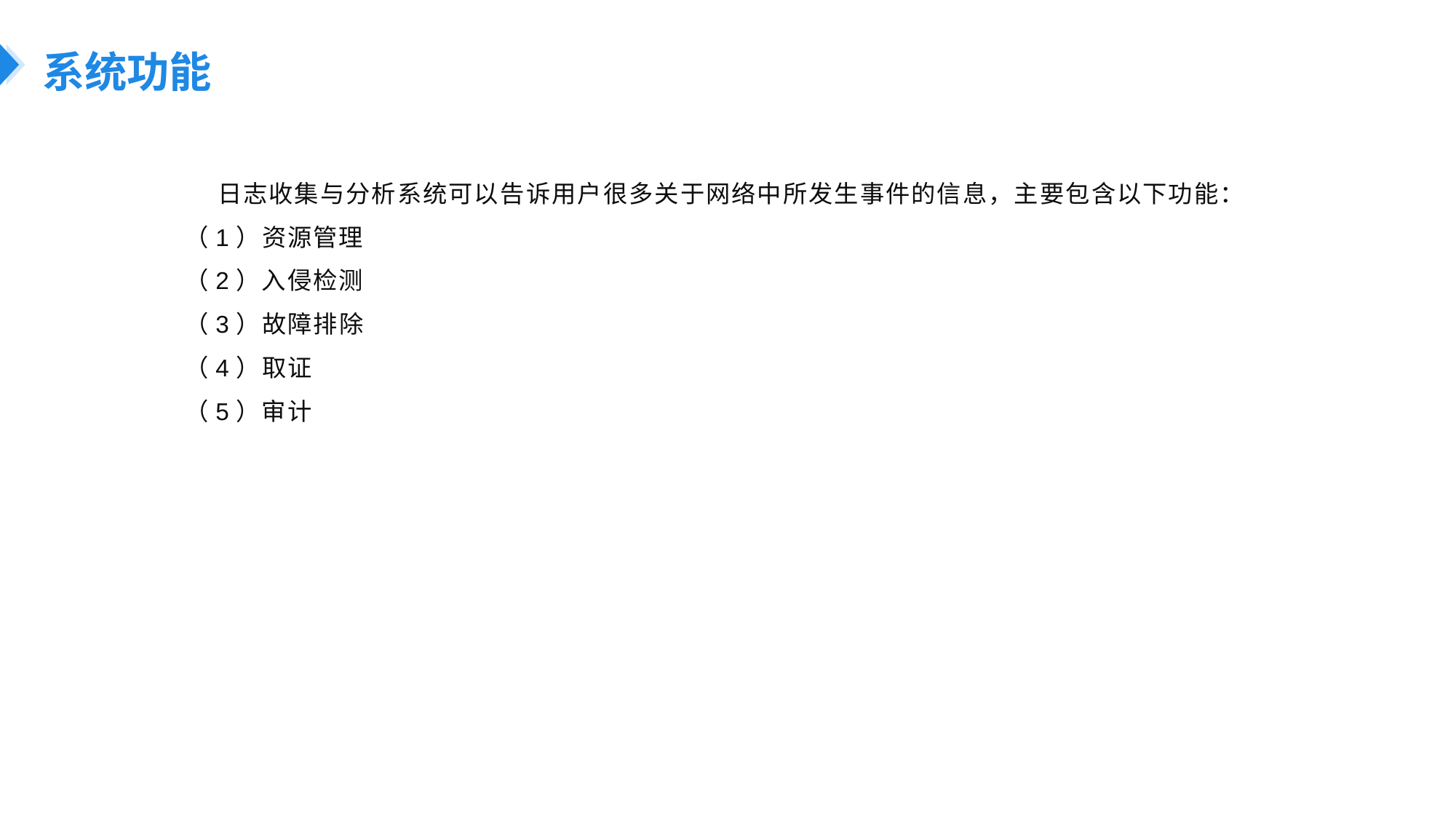

# 系统功能
    日志收集与分析系统可以告诉用户很多关于网络中所发生事件的信息，主要包含以下功能：
（1）资源管理
（2）入侵检测
（3）故障排除
（4）取证
（5）审计